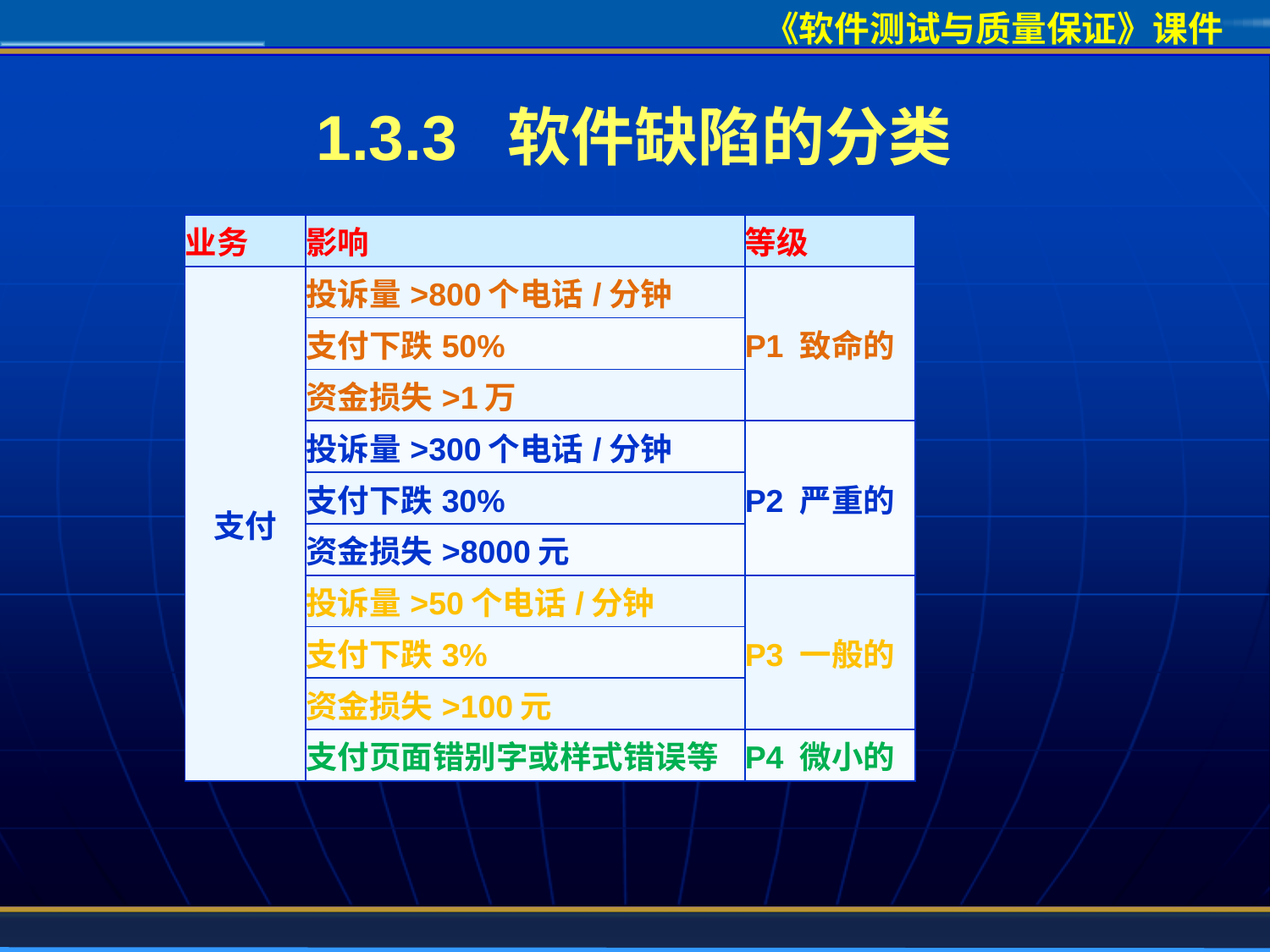

# 1.3.3  软件缺陷的分类
| 业务 | 影响 | 等级 |
| --- | --- | --- |
| 支付 | 投诉量>800个电话/分钟 | P1 致命的 |
|  | 支付下跌50% |  |
|  | 资金损失>1万 |  |
|  | 投诉量>300个电话/分钟 | P2 严重的 |
|  | 支付下跌30% |  |
|  | 资金损失>8000元 |  |
|  | 投诉量>50个电话/分钟 | P3 一般的 |
|  | 支付下跌3% |  |
|  | 资金损失>100元 |  |
|  | 支付页面错别字或样式错误等 | P4 微小的 |